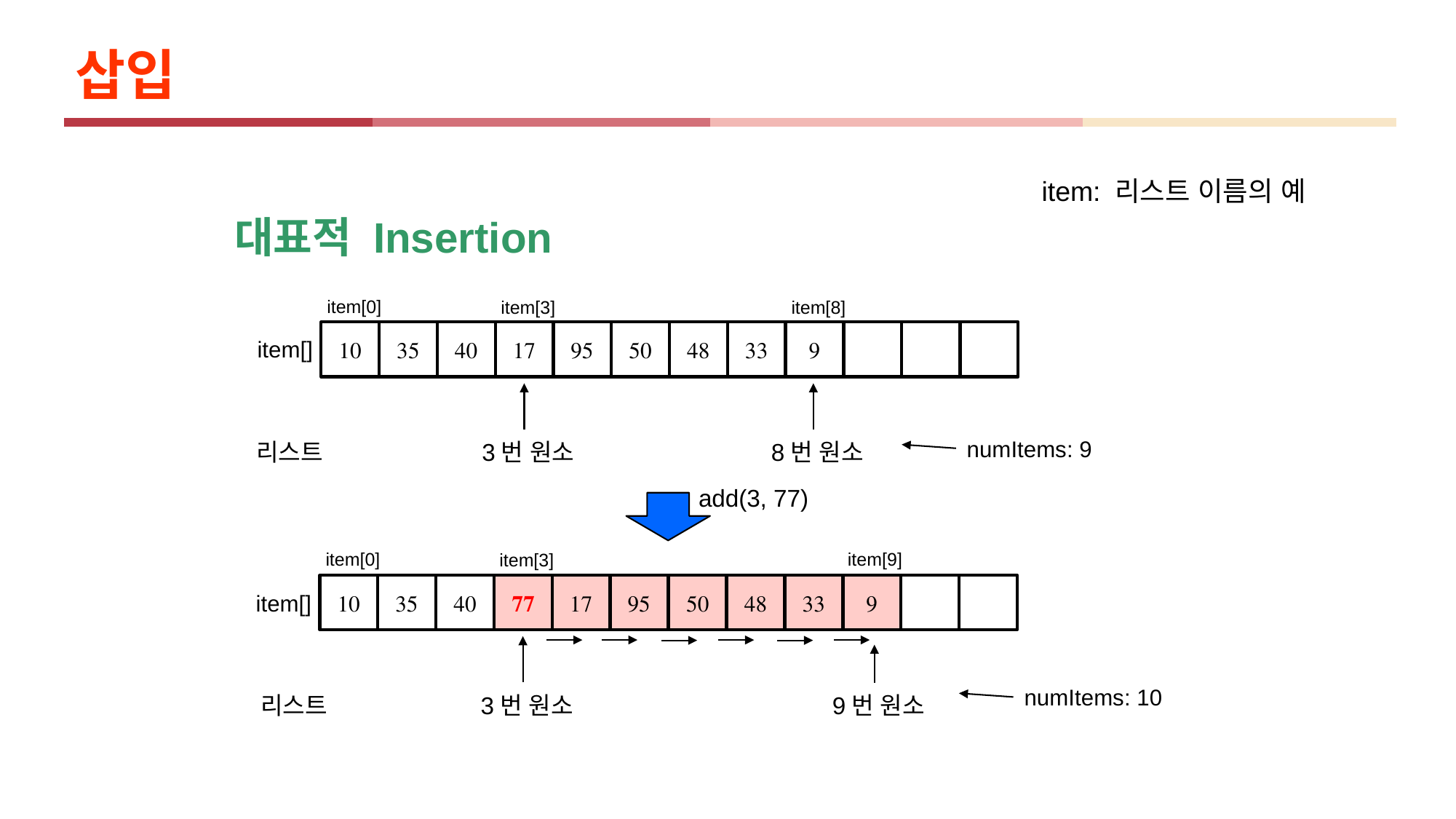

삽입
item: 리스트 이름의 예
대표적 Insertion
item[0]
item[3]
item[8]
10
35
40
17
95
50
48
33
9

item[]
numItems: 9
리스트
3번 원소
8번 원소
add(3, 77)

item[0]
item[9]
item[3]
10
35
40
77
17
95
50
48
33
9

item[]
numItems: 10
리스트
3번 원소
9번 원소